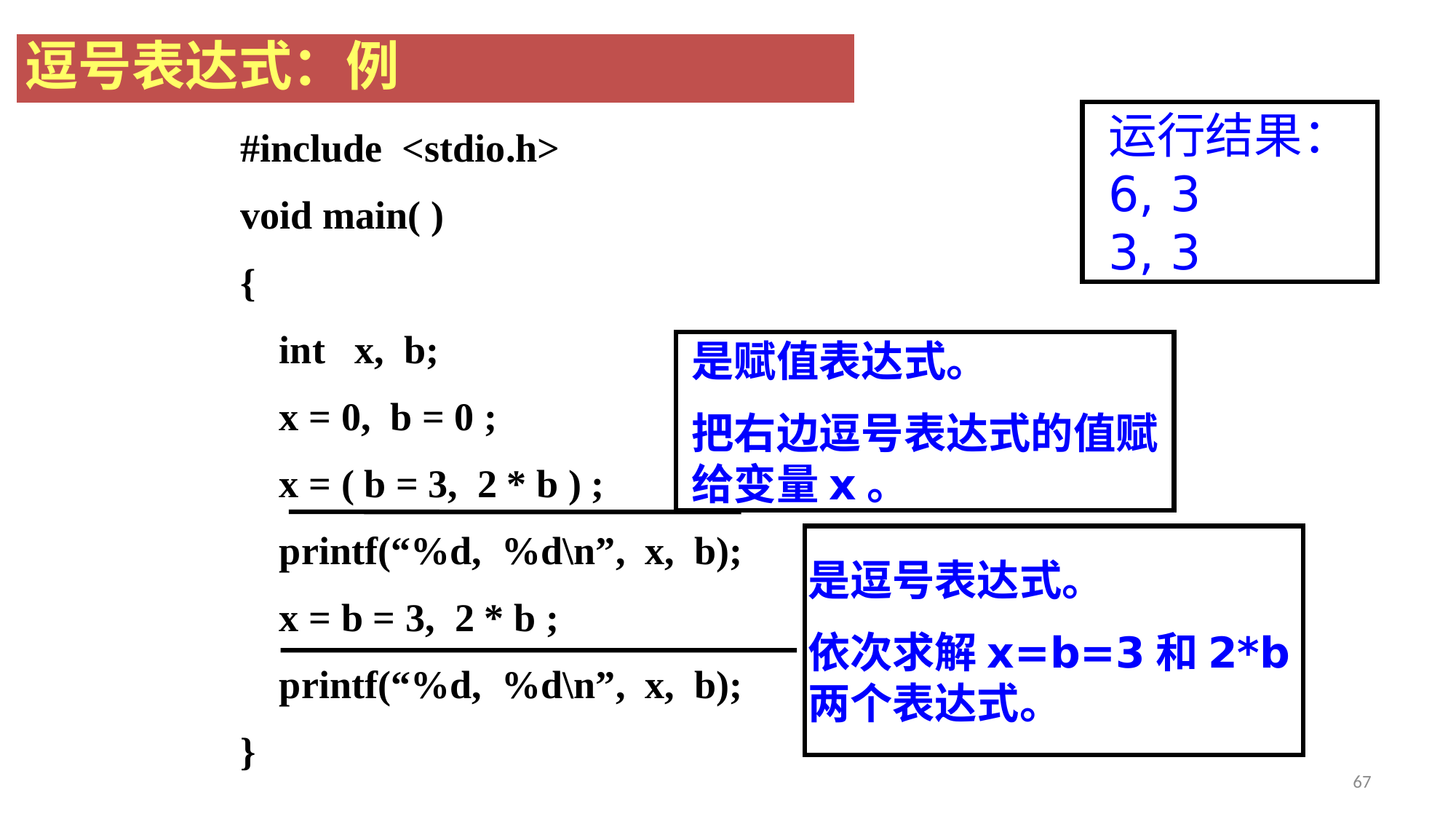

逗号表达式：例
#include  <stdio.h>
void main( )
{
    int   x,  b;
    x = 0,  b = 0 ;
    x = ( b = 3,  2 * b ) ;
    printf(“%d,  %d\n”,  x,  b);
    x = b = 3,  2 * b ;
    printf(“%d,  %d\n”,  x,  b);
}
运行结果：
6, 3
3, 3
是赋值表达式。
把右边逗号表达式的值赋给变量x。

是逗号表达式。
依次求解x=b=3和2*b两个表达式。

67